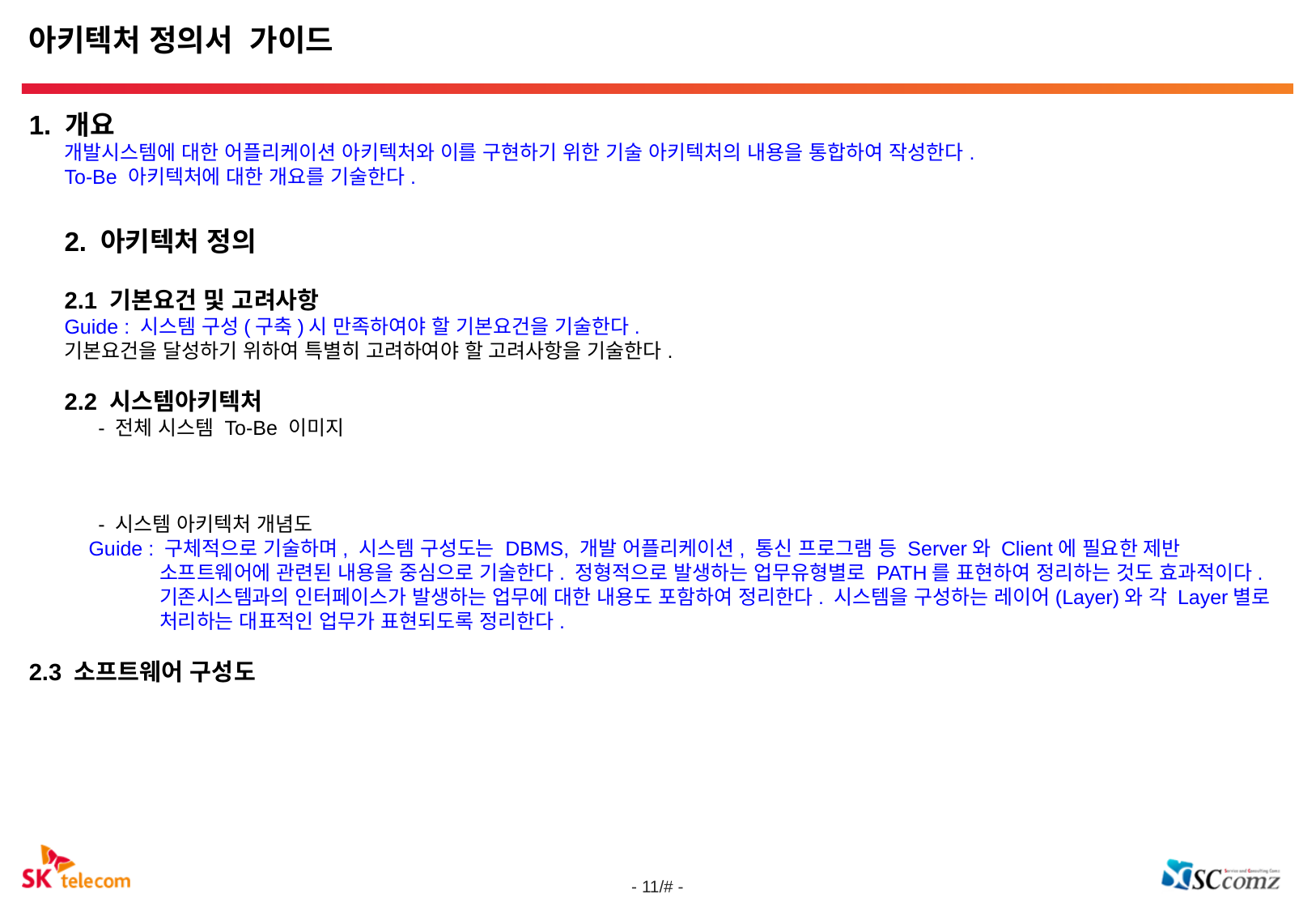

아키텍처 정의서  가이드
1. 개요
개발시스템에 대한 어플리케이션 아키텍처와 이를 구현하기 위한 기술 아키텍처의 내용을 통합하여 작성한다.
To-Be 아키텍처에 대한 개요를 기술한다.

2. 아키텍처 정의

2.1 기본요건 및 고려사항
Guide : 시스템 구성(구축)시 만족하여야 할 기본요건을 기술한다.
기본요건을 달성하기 위하여 특별히 고려하여야 할 고려사항을 기술한다.

2.2 시스템아키텍처
      - 전체 시스템 To-Be 이미지

      - 시스템 아키텍처 개념도
Guide : 구체적으로 기술하며, 시스템 구성도는 DBMS, 개발 어플리케이션, 통신 프로그램 등 Server와 Client에 필요한 제반 소프트웨어에 관련된 내용을 중심으로 기술한다. 정형적으로 발생하는 업무유형별로 PATH를 표현하여 정리하는 것도 효과적이다. 기존시스템과의 인터페이스가 발생하는 업무에 대한 내용도 포함하여 정리한다. 시스템을 구성하는 레이어(Layer)와 각 Layer별로 처리하는 대표적인 업무가 표현되도록 정리한다.

2.3 소프트웨어 구성도